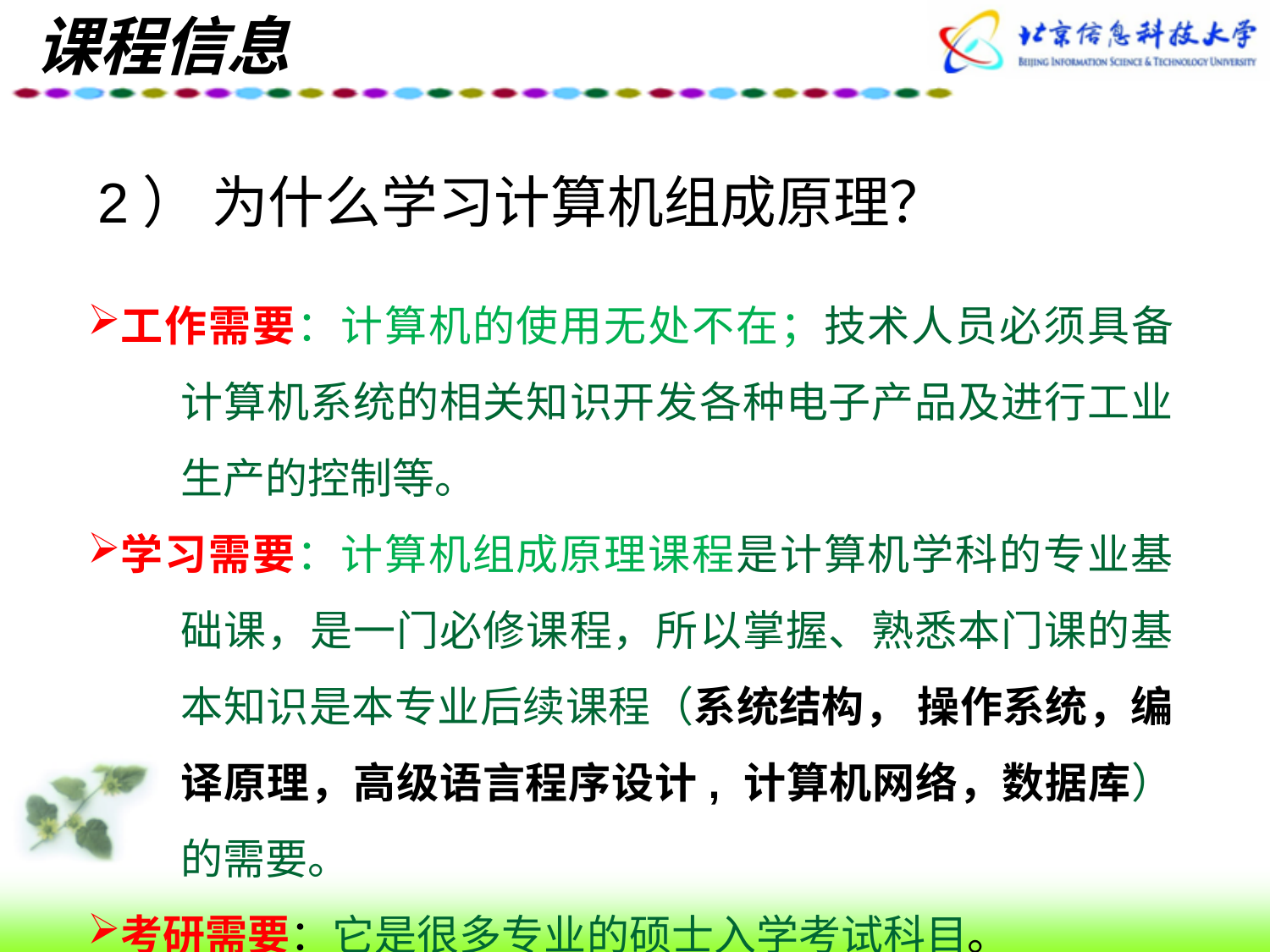

课程信息
2） 为什么学习计算机组成原理？

工作需要：计算机的使用无处不在；技术人员必须具备计算机系统的相关知识开发各种电子产品及进行工业生产的控制等。
学习需要：计算机组成原理课程是计算机学科的专业基础课，是一门必修课程，所以掌握、熟悉本门课的基本知识是本专业后续课程（系统结构， 操作系统，编译原理，高级语言程序设计, 计算机网络，数据库）的需要。
考研需要：它是很多专业的硕士入学考试科目。